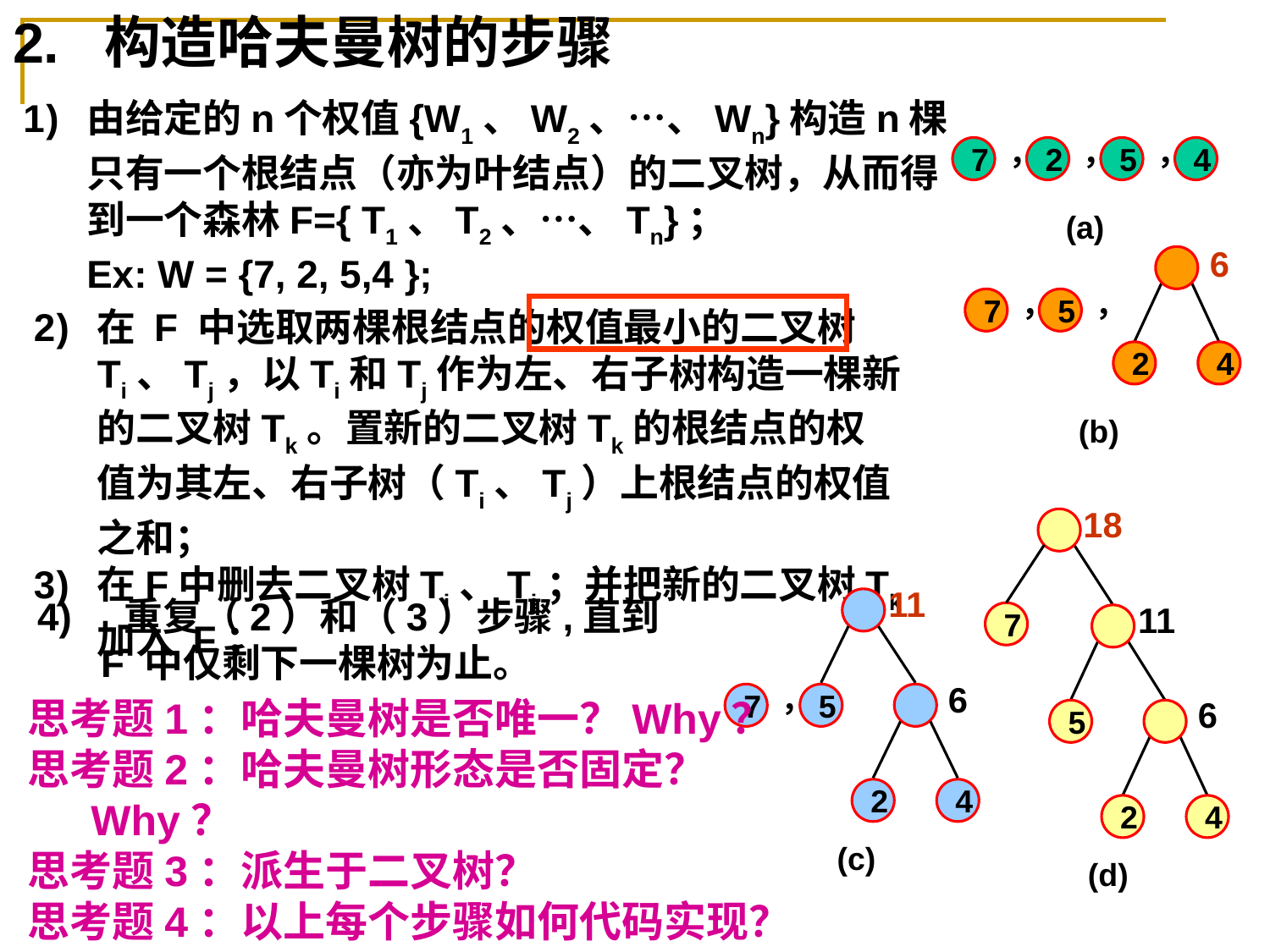

# 2.  构造哈夫曼树的步骤
由给定的n个权值{W1、W2、…、Wn}构造n棵只有一个根结点（亦为叶结点）的二叉树，从而得到一个森林F={ T1、T2、…、Tn}；
	Ex: W = {7, 2, 5,4 };
，
，
，
7
2
5
4
(a)
6

7
5
2
4
，
，
(b)
在 F 中选取两棵根结点的权值最小的二叉树Ti、Tj，以Ti和Tj作为左、右子树构造一棵新的二叉树Tk。置新的二叉树Tk的根结点的权值为其左、右子树（Ti、Tj）上根结点的权值之和；
在F中删去二叉树Ti、Tj；并把新的二叉树Tk加入 F；

18

7

5

2
4
11
6
(d)
11

，
7
5

2
4
(c)
6
4)    重复（2）和（3）步骤,直到 F 中仅剩下一棵树为止。
思考题1：哈夫曼树是否唯一？Why？
思考题2：哈夫曼树形态是否固定？Why？
思考题3：派生于二叉树？
思考题4：以上每个步骤如何代码实现？